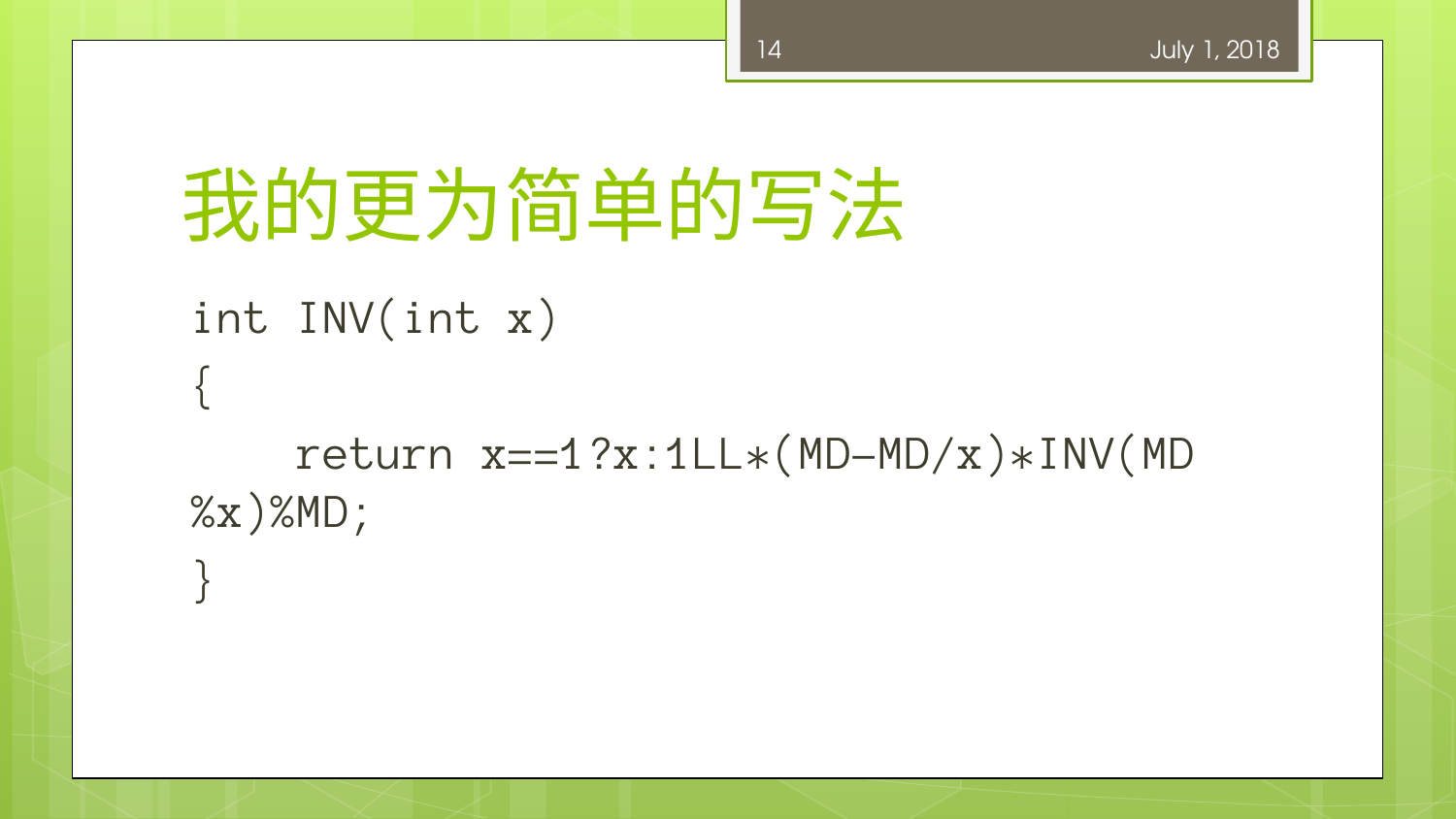

14
July 1, 2018
# 我的更为简单的写法
int INV(int x)
{
    return x==1?x:1LL*(MD-MD/x)*INV(MD%x)%MD;
}